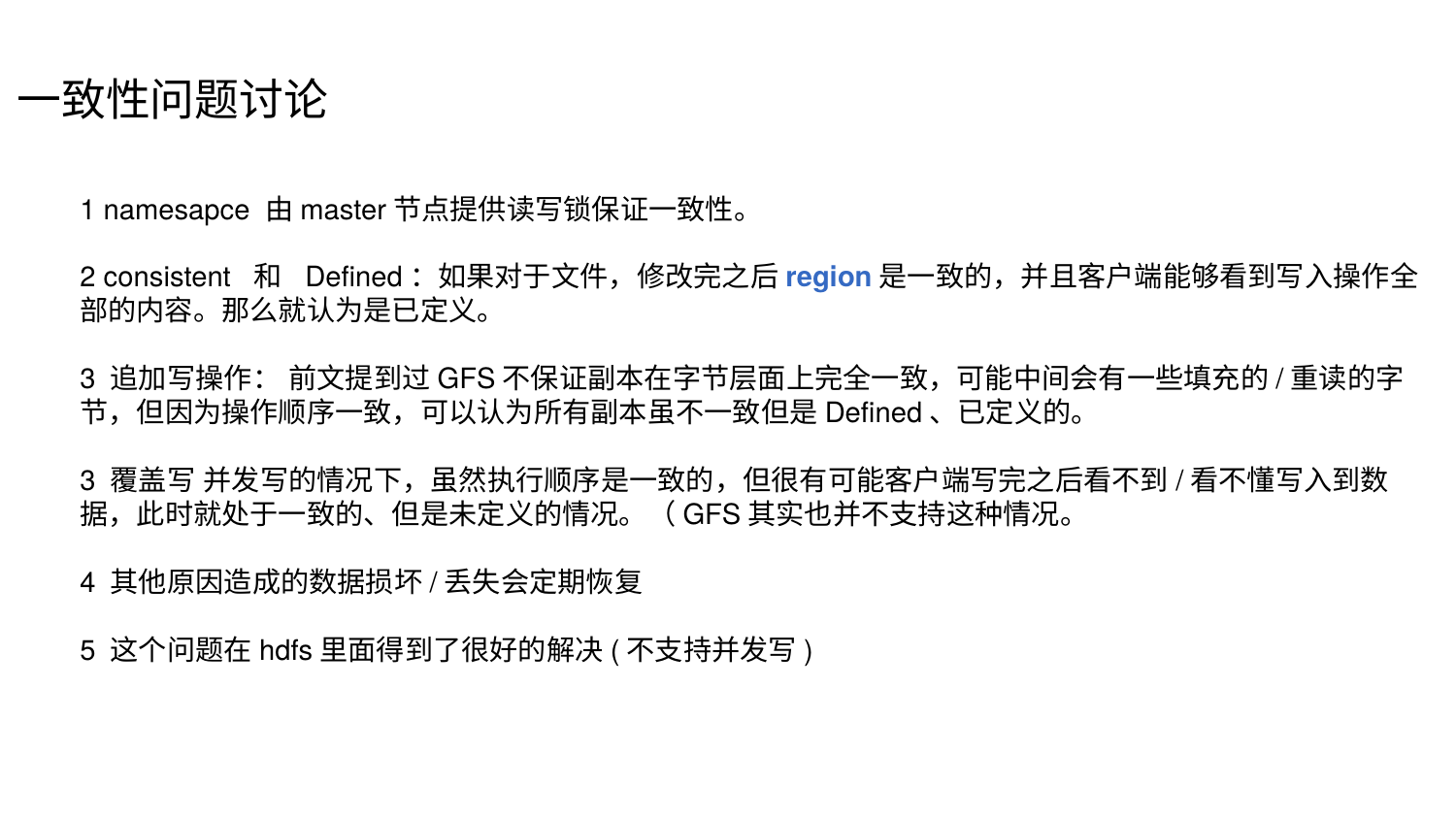

# 一致性问题讨论
1 namesapce 由master节点提供读写锁保证一致性。

2 consistent  和  Defined：如果对于文件，修改完之后region是一致的，并且客户端能够看到写入操作全部的内容。那么就认为是已定义。

3 追加写操作： 前文提到过GFS不保证副本在字节层面上完全一致，可能中间会有一些填充的/重读的字节，但因为操作顺序一致，可以认为所有副本虽不一致但是Defined、已定义的。

3 覆盖写 并发写的情况下，虽然执行顺序是一致的，但很有可能客户端写完之后看不到/看不懂写入到数据，此时就处于一致的、但是未定义的情况。（GFS其实也并不支持这种情况。

4 其他原因造成的数据损坏/丢失会定期恢复

5 这个问题在hdfs里面得到了很好的解决(不支持并发写)